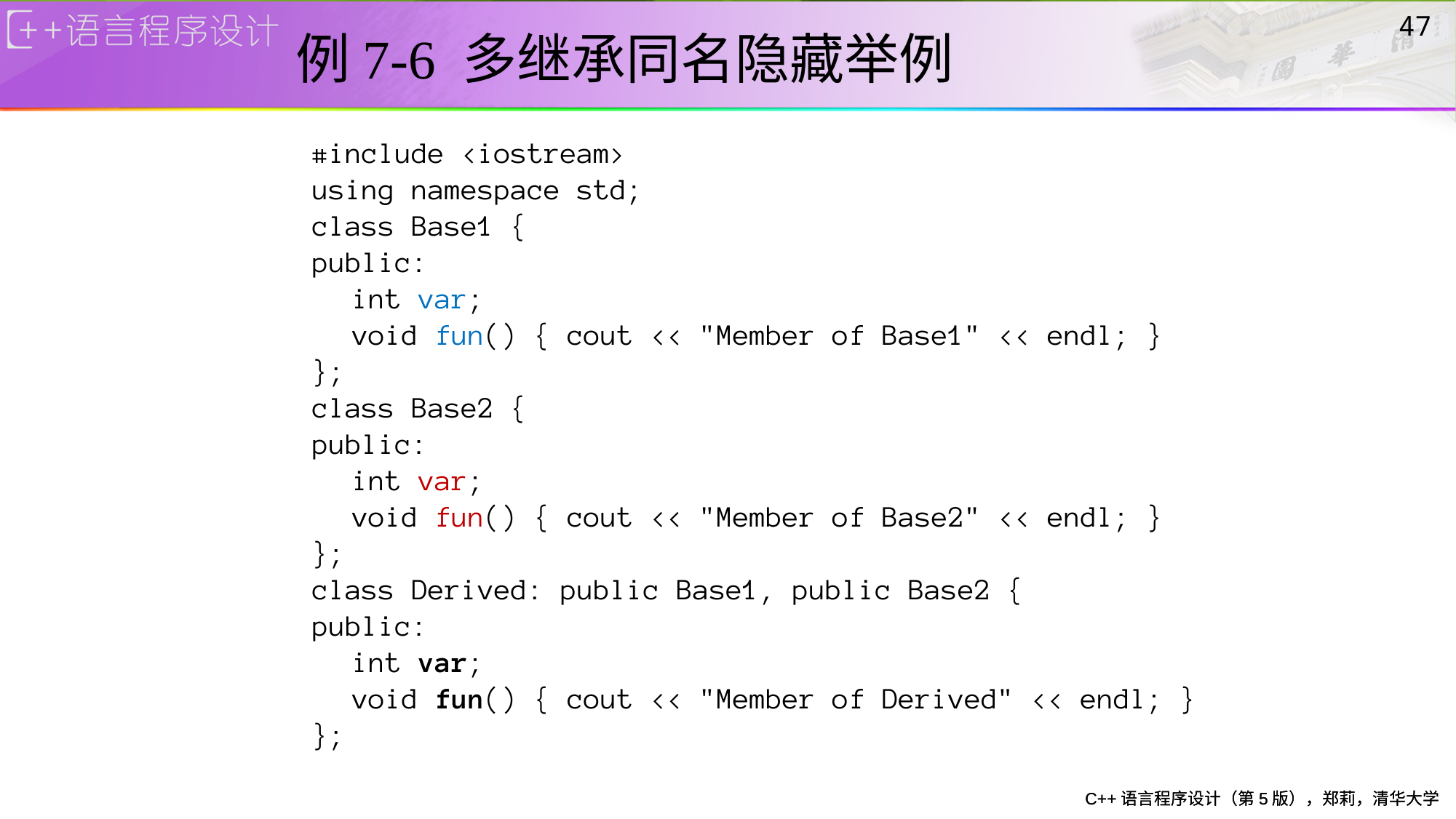

# 例7-6 多继承同名隐藏举例
47
#include <iostream>
using namespace std;
class Base1 {
public:
	int var;
	void fun() { cout << "Member of Base1" << endl; }
};
class Base2 {
public:
	int var;
	void fun() { cout << "Member of Base2" << endl; }
};
class Derived: public Base1, public Base2 {
public:
	int var;
	void fun() { cout << "Member of Derived" << endl; }
};